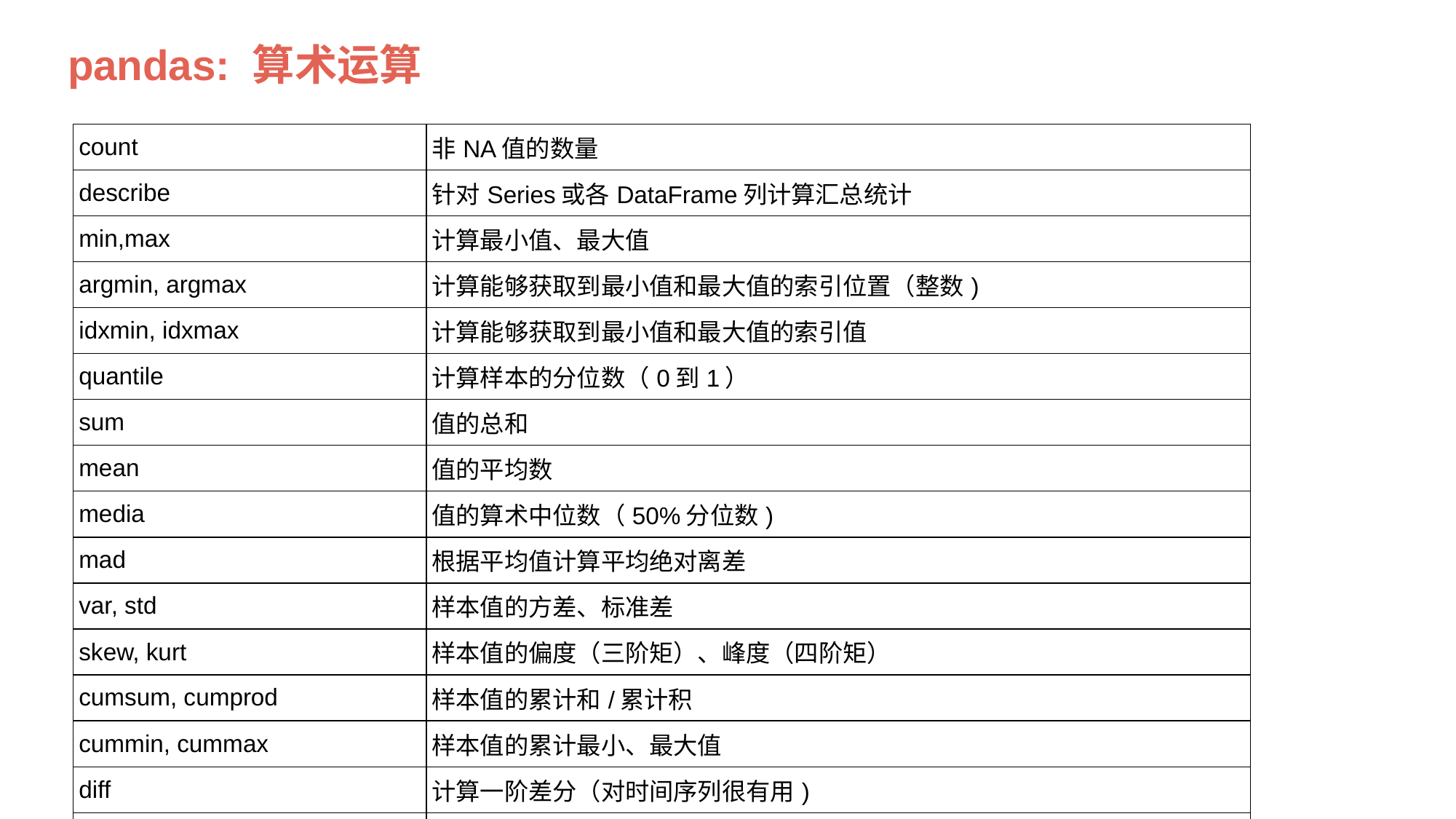

pandas: 算术运算
| count | 非NA值的数量 |
| --- | --- |
| describe | 针对Series或各DataFrame列计算汇总统计 |
| min,max | 计算最小值、最大值 |
| argmin, argmax | 计算能够获取到最小值和最大值的索引位置（整数) |
| idxmin, idxmax | 计算能够获取到最小值和最大值的索引值 |
| quantile | 计算样本的分位数（0到1） |
| sum | 值的总和 |
| mean | 值的平均数 |
| media | 值的算术中位数（50%分位数) |
| mad | 根据平均值计算平均绝对离差 |
| var, std | 样本值的方差、标准差 |
| skew, kurt | 样本值的偏度（三阶矩）、峰度（四阶矩） |
| cumsum, cumprod | 样本值的累计和/累计积 |
| cummin, cummax | 样本值的累计最小、最大值 |
| diff | 计算一阶差分（对时间序列很有用) |
| pct\_change | 计算百分数变化 |